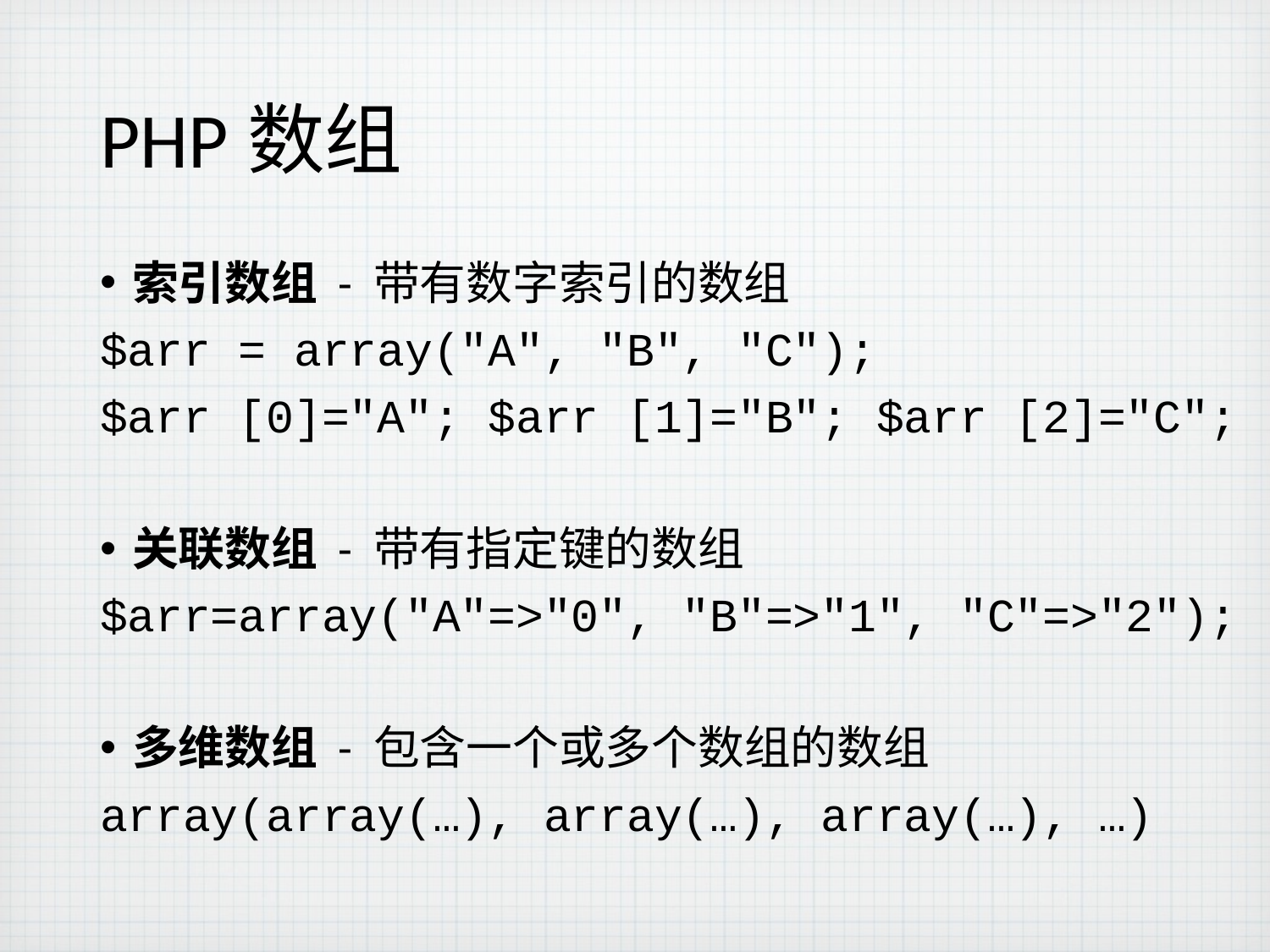

# PHP数组
索引数组 - 带有数字索引的数组
$arr = array("A", "B", "C");
$arr [0]="A"; $arr [1]="B"; $arr [2]="C";

关联数组 - 带有指定键的数组
$arr=array("A"=>"0", "B"=>"1", "C"=>"2");

多维数组 - 包含一个或多个数组的数组
array(array(…), array(…), array(…), …)